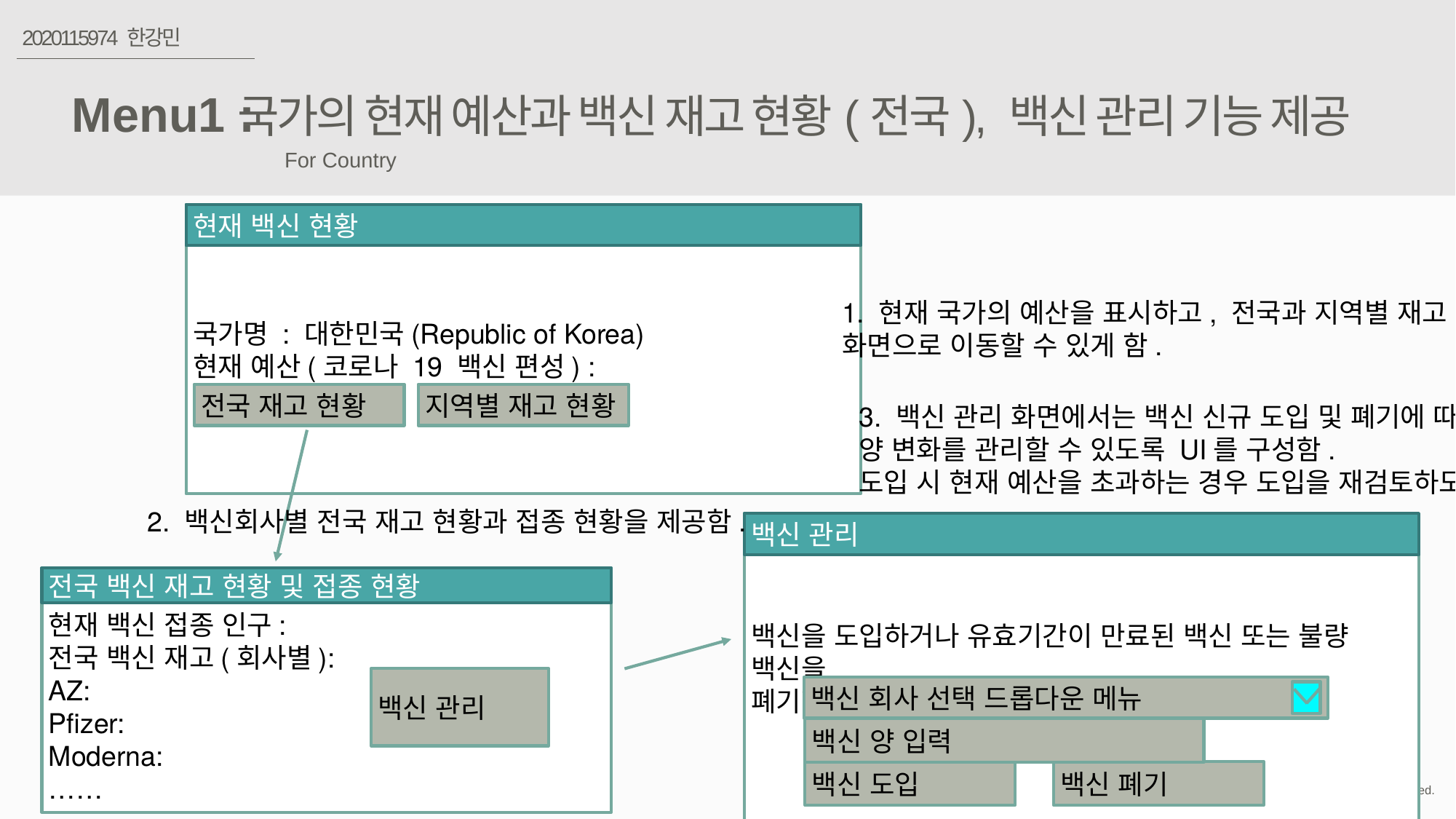

2020115974 한강민

Menu1 :
국가의 현재 예산과 백신 재고 현황(전국), 백신 관리 기능 제공
For Country
현재 백신 현황

국가명 : 대한민국(Republic of Korea)
현재 예산(코로나 19 백신 편성) :
전국 재고 현황

지역별 재고 현황

1. 현재 국가의 예산을 표시하고, 전국과 지역별 재고 현황
화면으로 이동할 수 있게 함.
3. 백신 관리 화면에서는 백신 신규 도입 및 폐기에 따른
양 변화를 관리할 수 있도록 UI를 구성함.
도입 시 현재 예산을 초과하는 경우 도입을 재검토하도록 함.

2. 백신회사별 전국 재고 현황과 접종 현황을 제공함.
백신 관리

백신을 도입하거나 유효기간이 만료된 백신 또는 불량 백신을
폐기합니다.
백신 회사 선택 드롭다운 메뉴

백신 양 입력

백신 도입

백신 폐기

전국 백신 재고 현황 및 접종 현황

현재 백신 접종 인구:
전국 백신 재고(회사별):
AZ:
Pfizer:
Moderna:
……

백신 관리